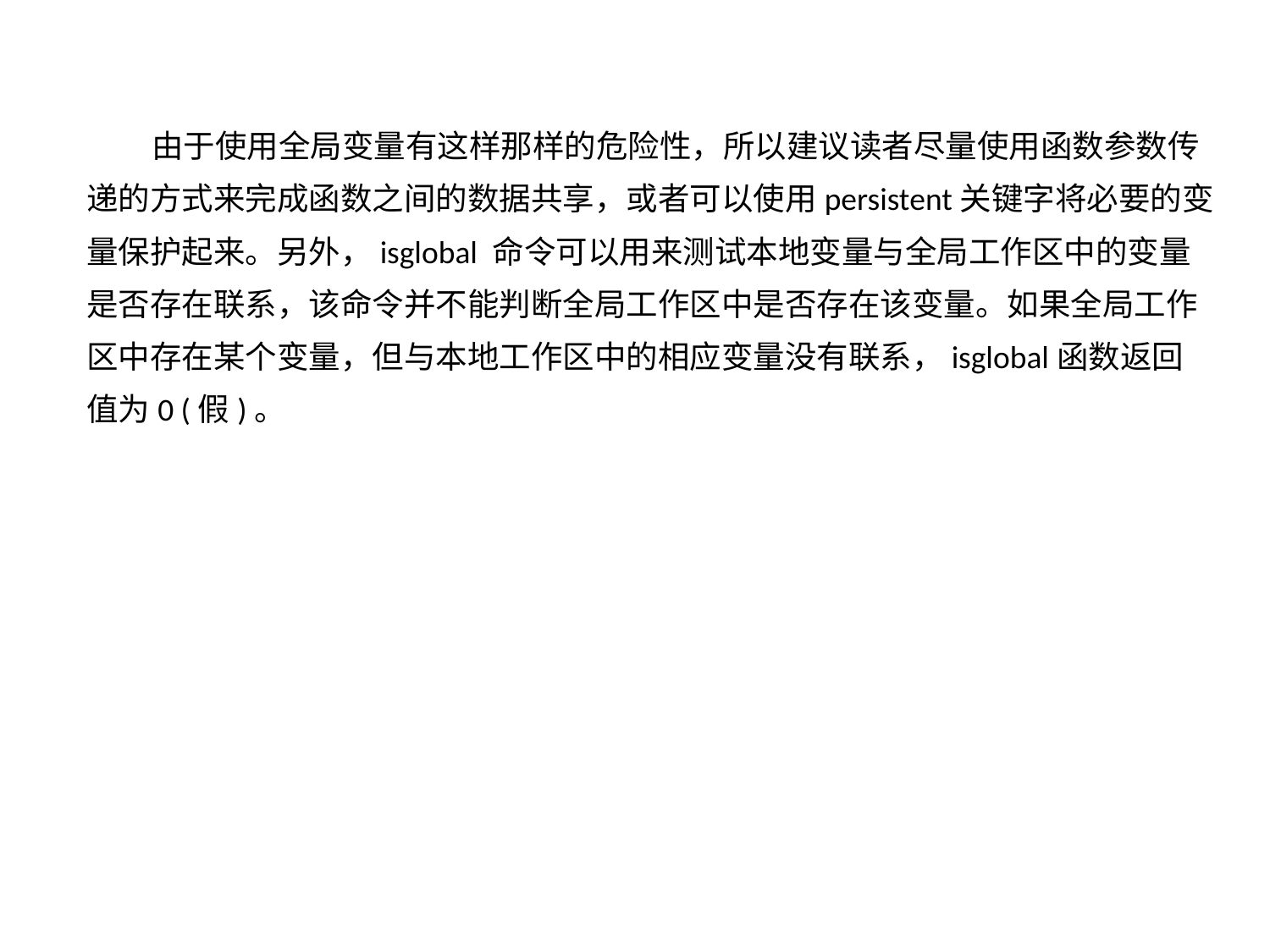

由于使用全局变量有这样那样的危险性，所以建议读者尽量使用函数参数传递的方式来完成函数之间的数据共享，或者可以使用persistent关键字将必要的变量保护起来。另外，isglobal 命令可以用来测试本地变量与全局工作区中的变量是否存在联系，该命令并不能判断全局工作区中是否存在该变量。如果全局工作区中存在某个变量，但与本地工作区中的相应变量没有联系，isglobal函数返回值为0 (假)。